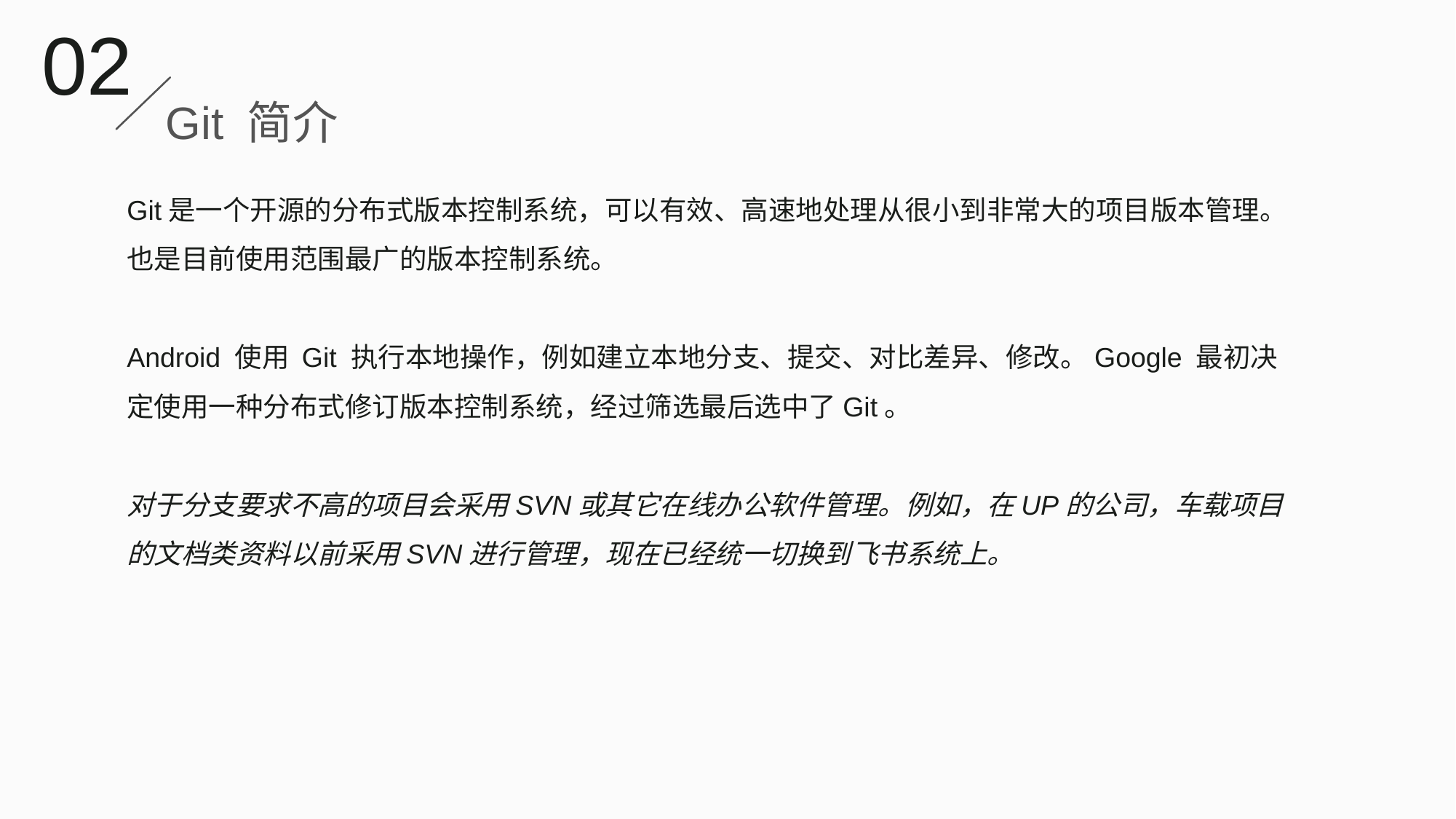

02
Git 简介
Git是一个开源的分布式版本控制系统，可以有效、高速地处理从很小到非常大的项目版本管理。也是目前使用范围最广的版本控制系统。
Android 使用 Git 执行本地操作，例如建立本地分支、提交、对比差异、修改。Google 最初决定使用一种分布式修订版本控制系统，经过筛选最后选中了Git。

对于分支要求不高的项目会采用SVN或其它在线办公软件管理。例如，在UP的公司，车载项目的文档类资料以前采用SVN进行管理，现在已经统一切换到飞书系统上。